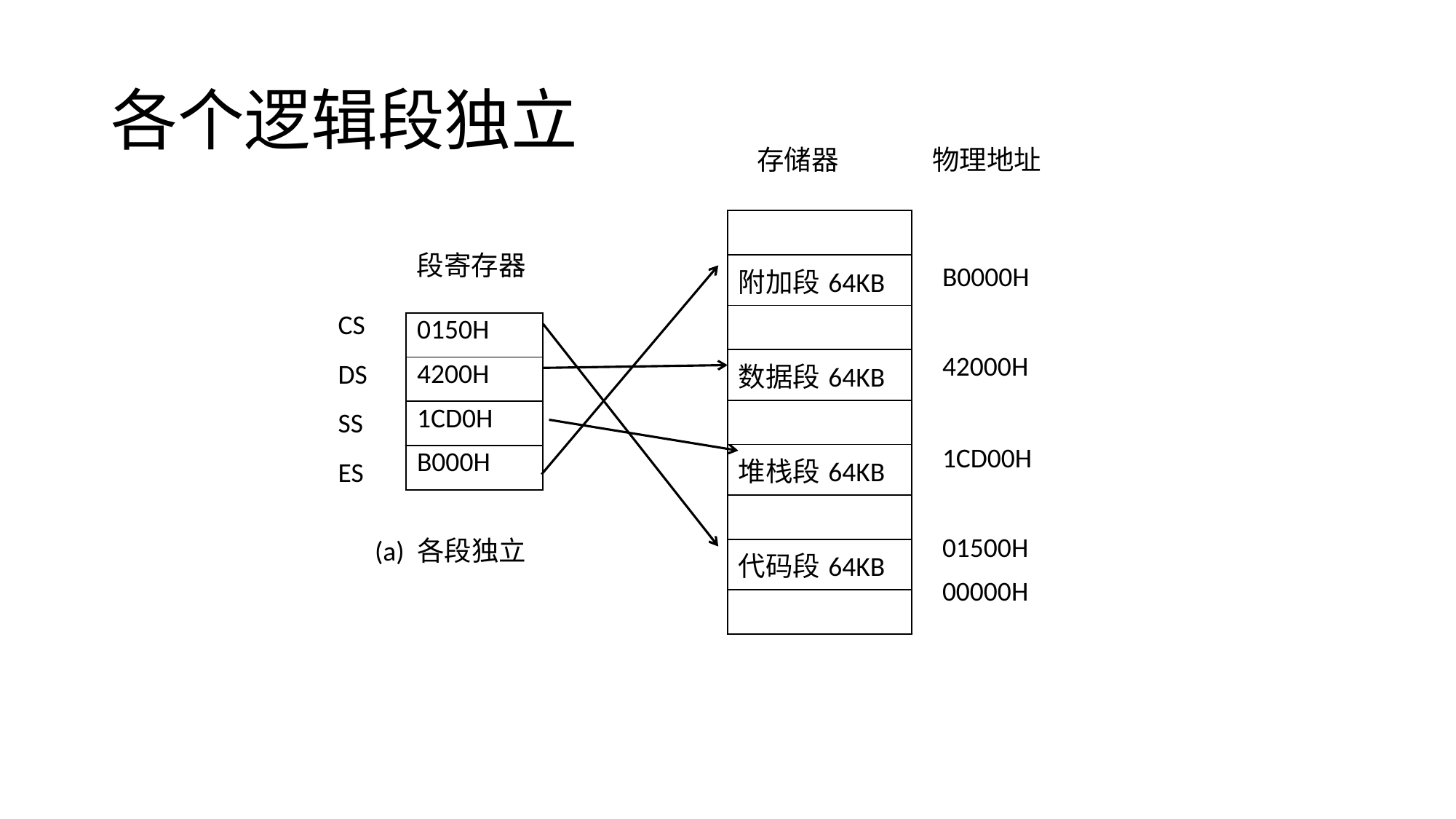

# 各个逻辑段独立
存储器
物理地址
|  |
| --- |
| 附加段64KB |
|  |
| 数据段64KB |
|  |
| 堆栈段64KB |
|  |
| 代码段64KB |
|  |
段寄存器
B0000H
CS
DS
SS
ES
| 0150H |
| --- |
| 4200H |
| 1CD0H |
| B000H |
42000H
1CD00H
01500H
(a) 各段独立
00000H